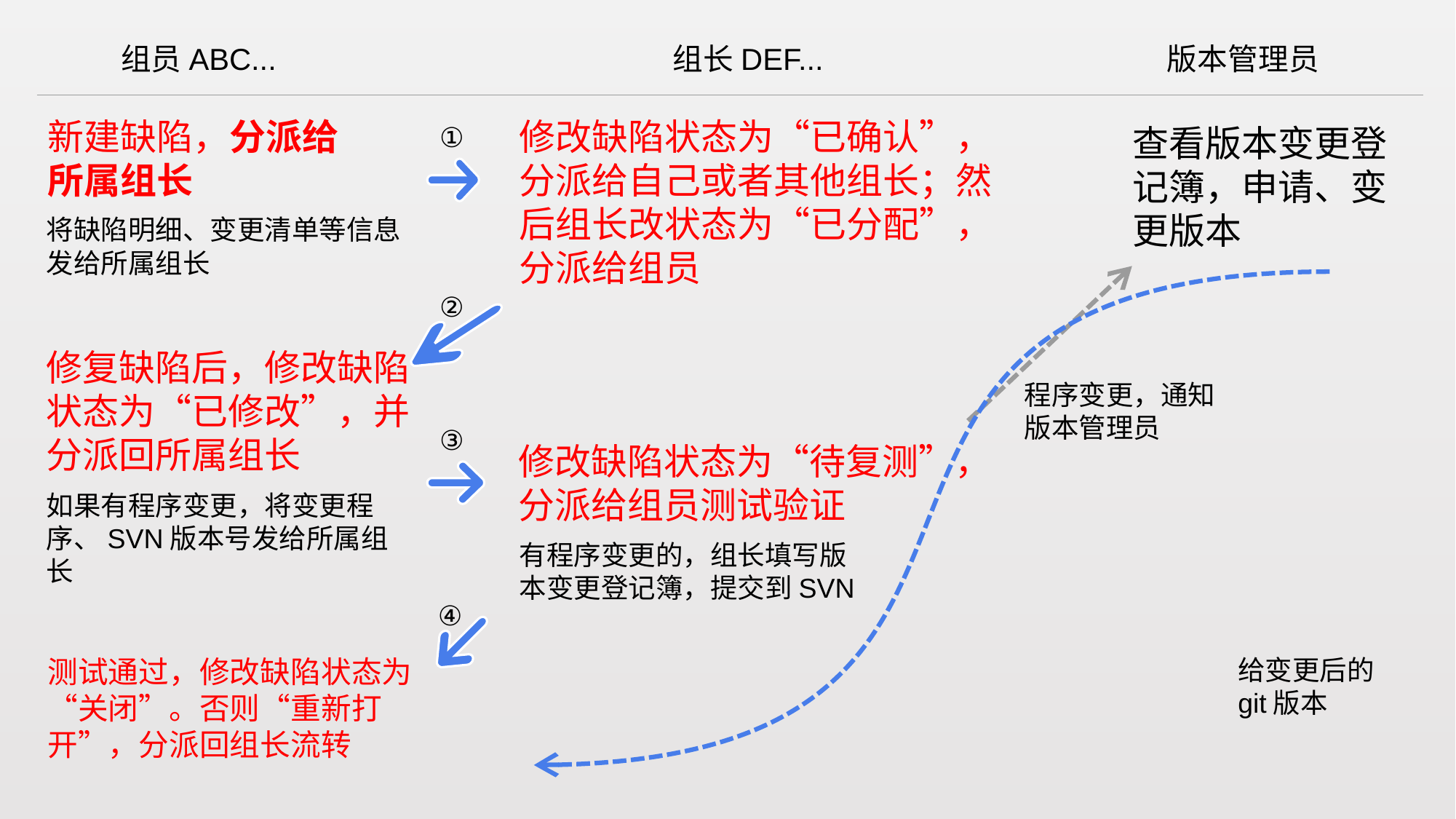

组员ABC...
组长DEF...
版本管理员
新建缺陷，分派给所属组长
修改缺陷状态为“已确认”，分派给自己或者其他组长；然后组长改状态为“已分配”，分派给组员
①
查看版本变更登记簿，申请、变更版本

将缺陷明细、变更清单等信息发给所属组长
②

修复缺陷后，修改缺陷状态为“已修改”，并分派回所属组长
程序变更，通知版本管理员
③
修改缺陷状态为“待复测”，分派给组员测试验证

如果有程序变更，将变更程序、SVN版本号发给所属组长
有程序变更的，组长填写版本变更登记簿，提交到SVN
④

测试通过，修改缺陷状态为“关闭”。否则“重新打开”，分派回组长流转
给变更后的git版本